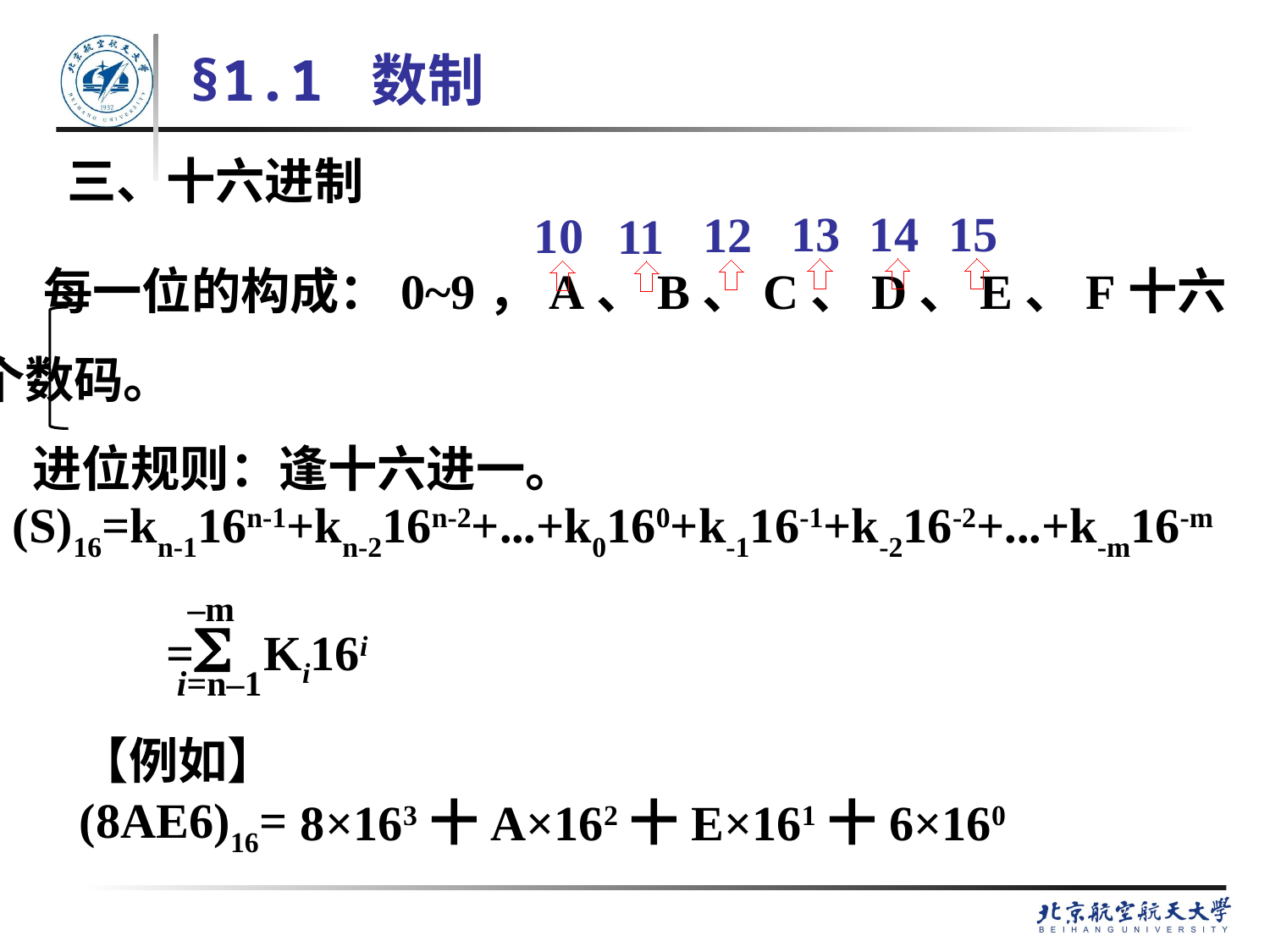

# §1.1 数制
三、十六进制
13

14

15

12

10

11

     每一位的构成：0~9，A、B、C、D、E、F十六个数码。
    进位规则：逢十六进一。

(S)16=kn-116n-1+kn-216n-2+...+k0160+k-116-1+k-216-2+...+k-m16-m
–m
=Σ  Ki16i
i=n–1
【例如】
(8AE6)16=
8×163十A×162十E×161十6×160
5